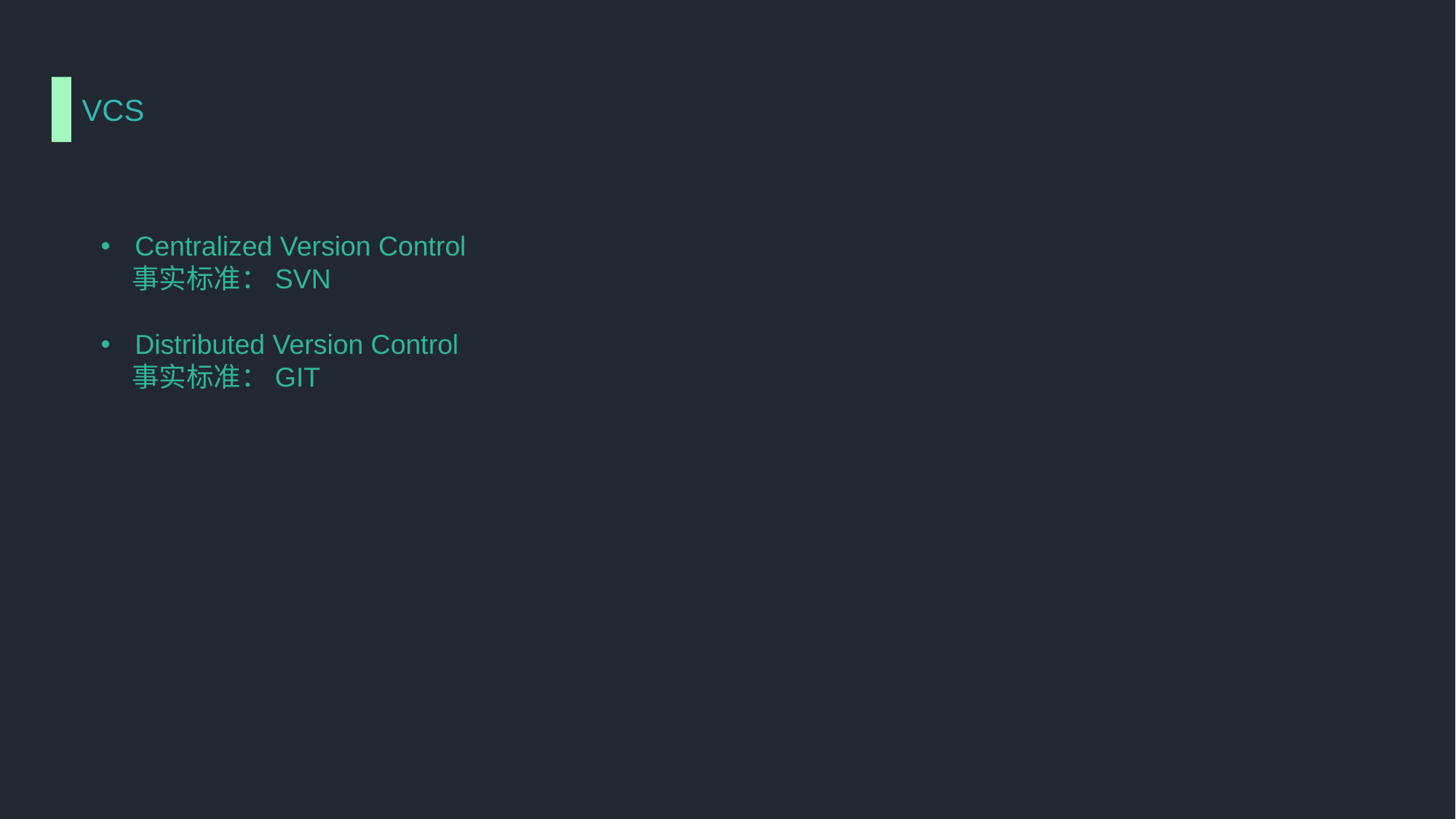

VCS
Centralized Version Control
    事实标准：SVN

Distributed Version Control
    事实标准：GIT